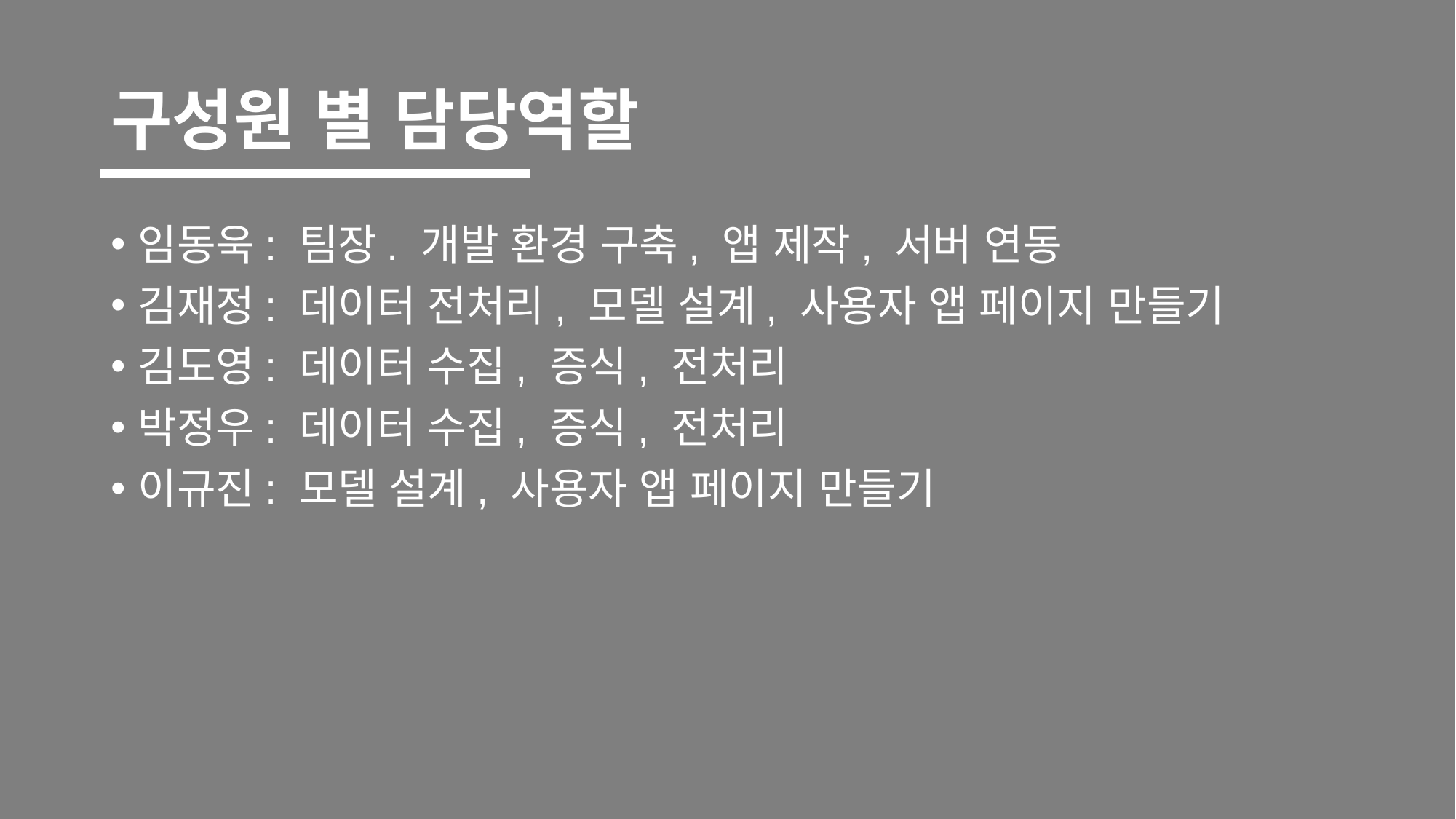

# 구성원 별 담당역할
임동욱: 팀장. 개발 환경 구축, 앱 제작, 서버 연동
김재정: 데이터 전처리, 모델 설계, 사용자 앱 페이지 만들기
김도영: 데이터 수집, 증식, 전처리
박정우: 데이터 수집, 증식, 전처리
이규진: 모델 설계, 사용자 앱 페이지 만들기